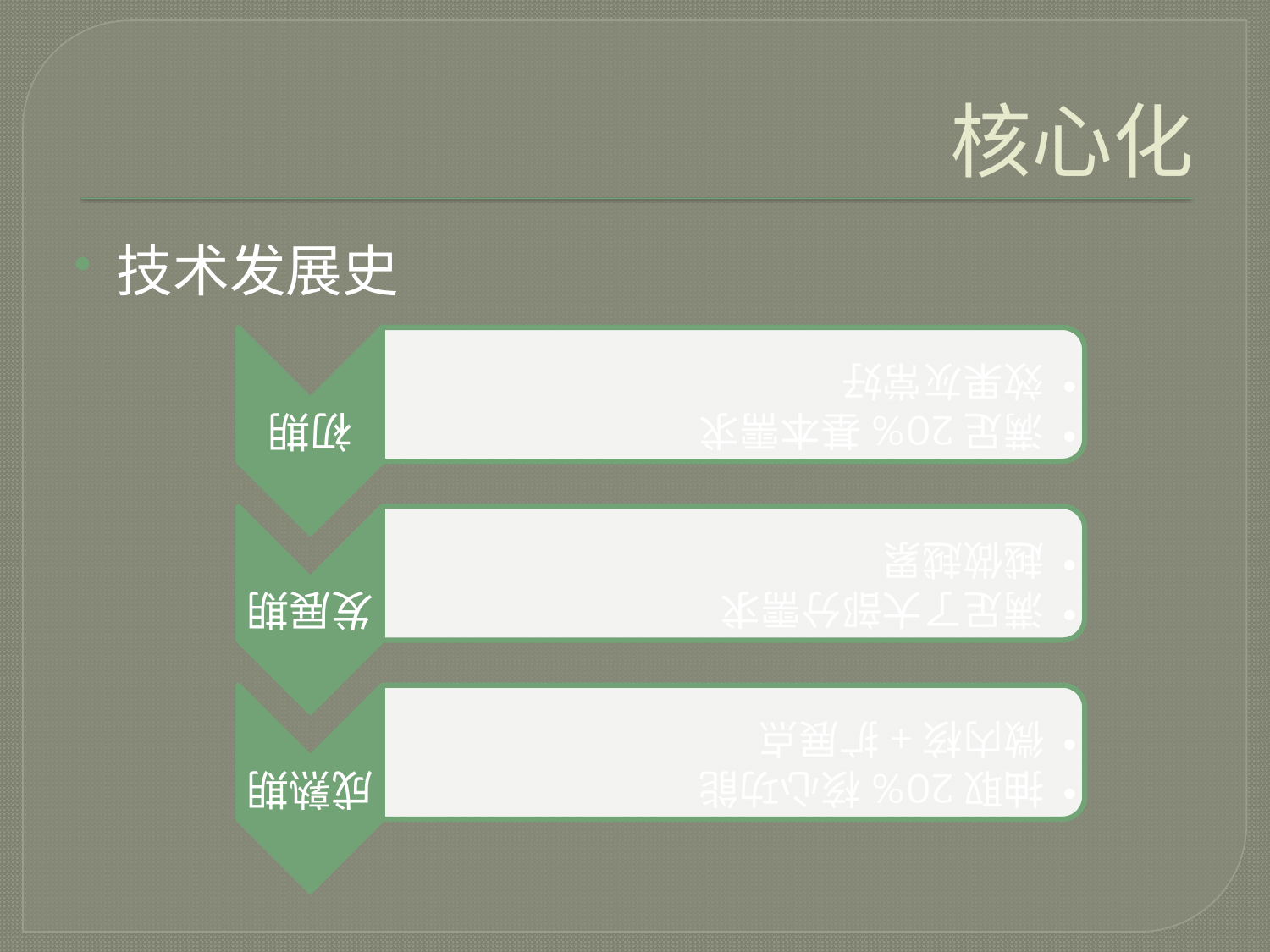

# 核心化
技术发展史
初期
满足20%基本需求
效果灰常好
发展期
满足了大部分需求
越做越累
成熟期
抽取20%核心功能
微内核+扩展点